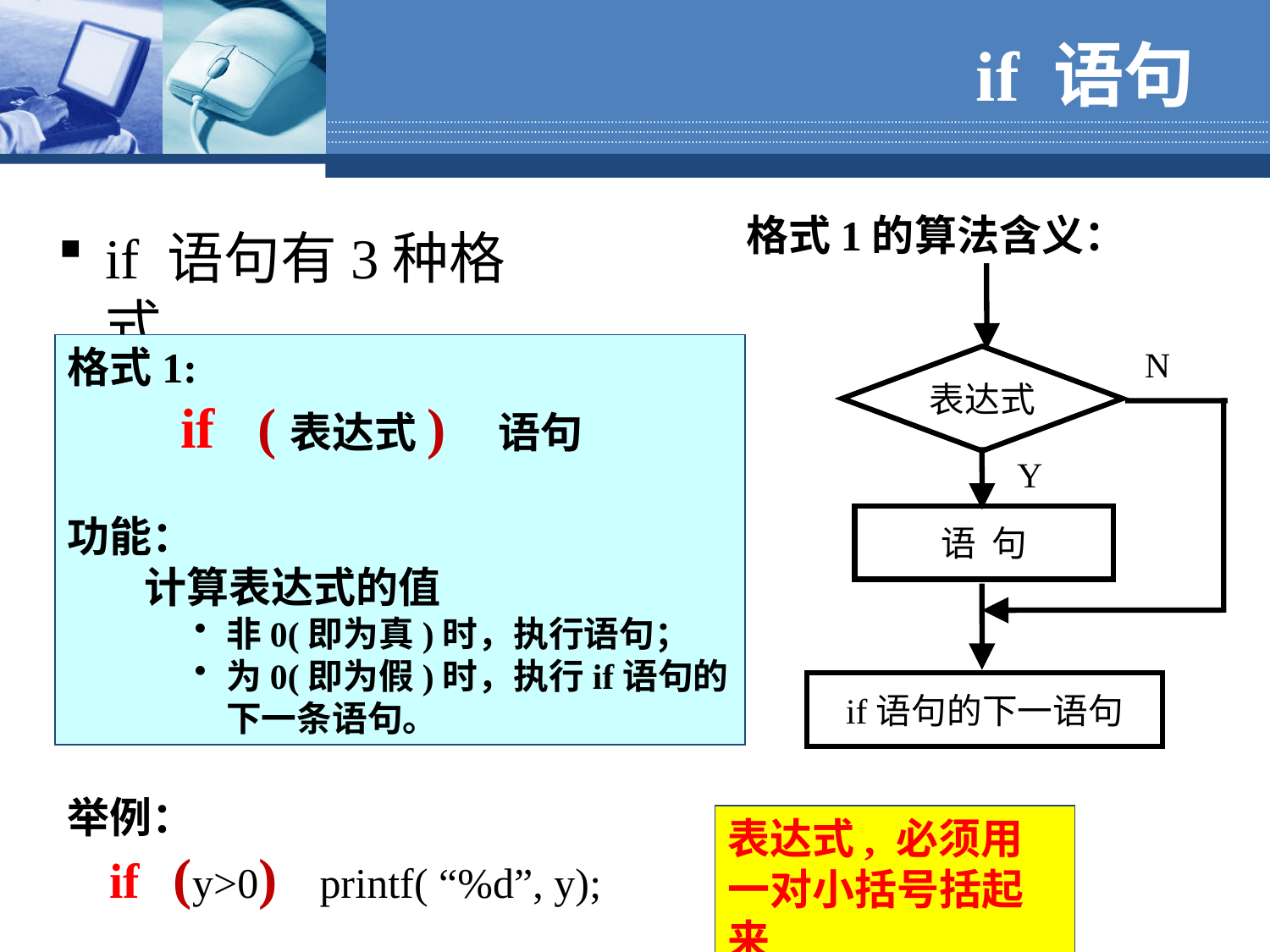

# if 语句
格式1的算法含义：
if 语句有3种格式

N
表达式

Y

语  句

if语句的下一语句
格式1:
        if   (表达式)    语句

功能：
       计算表达式的值
非0(即为真)时，执行语句；
为0(即为假)时，执行if语句的下一条语句。
举例：
    if   (y>0)    printf( “%d”, y);
表达式, 必须用一对小括号括起来